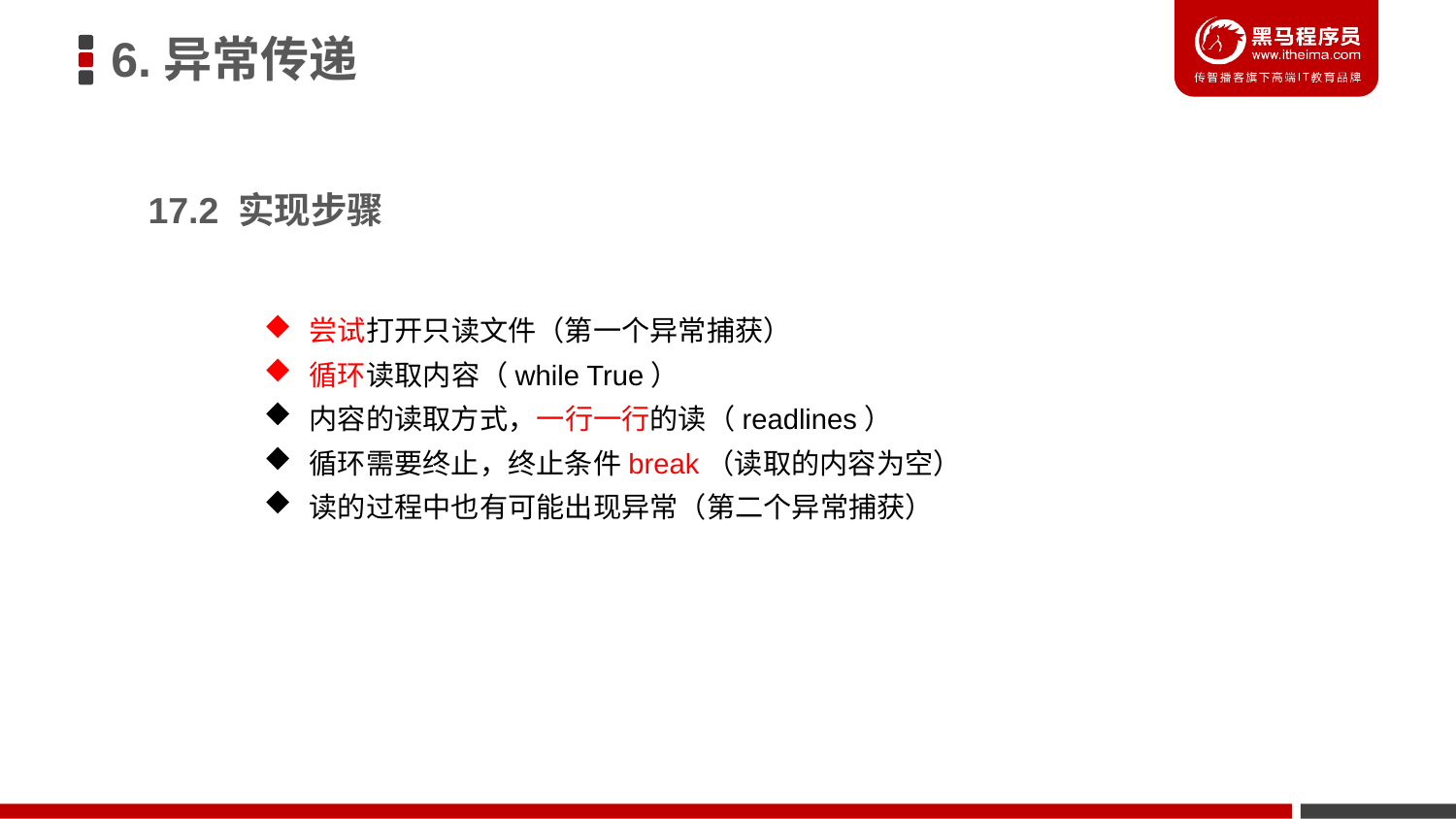

6.异常传递
17.2 实现步骤
尝试打开只读文件（第一个异常捕获）
循环读取内容（while True）
内容的读取方式，一行一行的读（readlines）
循环需要终止，终止条件break（读取的内容为空）
读的过程中也有可能出现异常（第二个异常捕获）